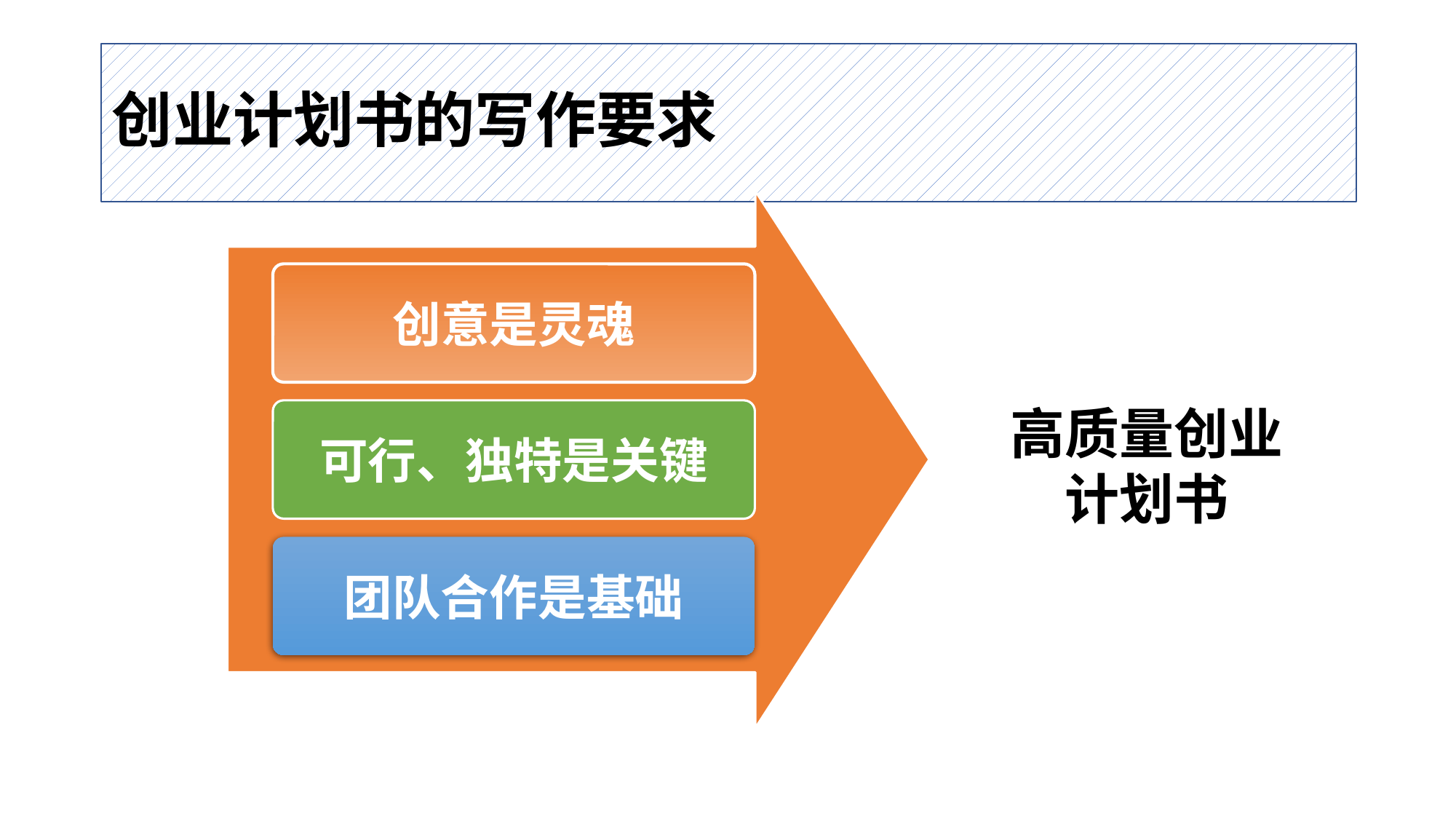

# 创业计划书的写作要求

创意是灵魂
高质量创业计划书
可行、独特是关键
团队合作是基础